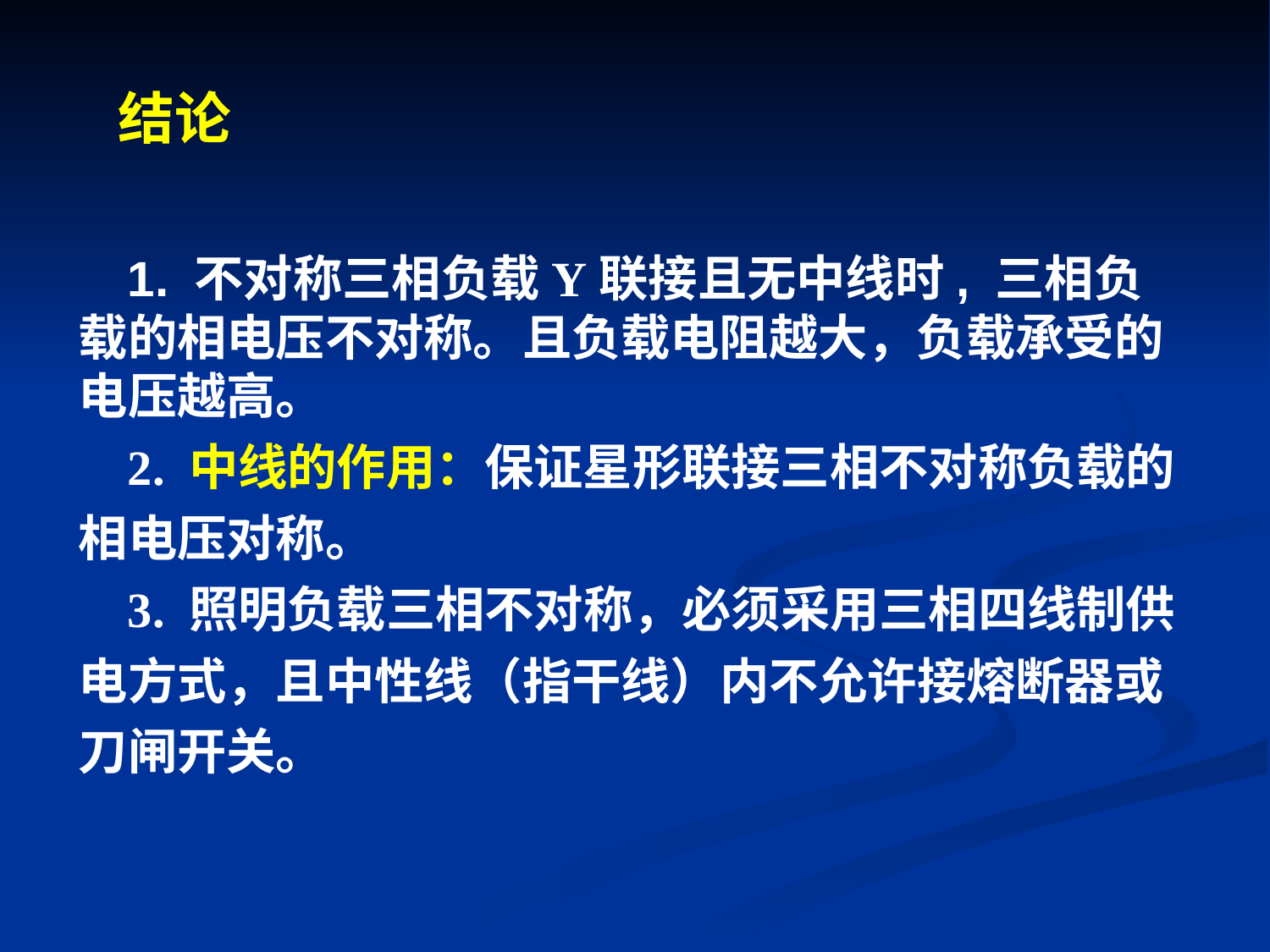

# 结论

    1. 不对称三相负载Y联接且无中线时, 三相负载的相电压不对称。且负载电阻越大，负载承受的电压越高。
    2. 中线的作用：保证星形联接三相不对称负载的相电压对称。
    3. 照明负载三相不对称，必须采用三相四线制供电方式，且中性线（指干线）内不允许接熔断器或刀闸开关。